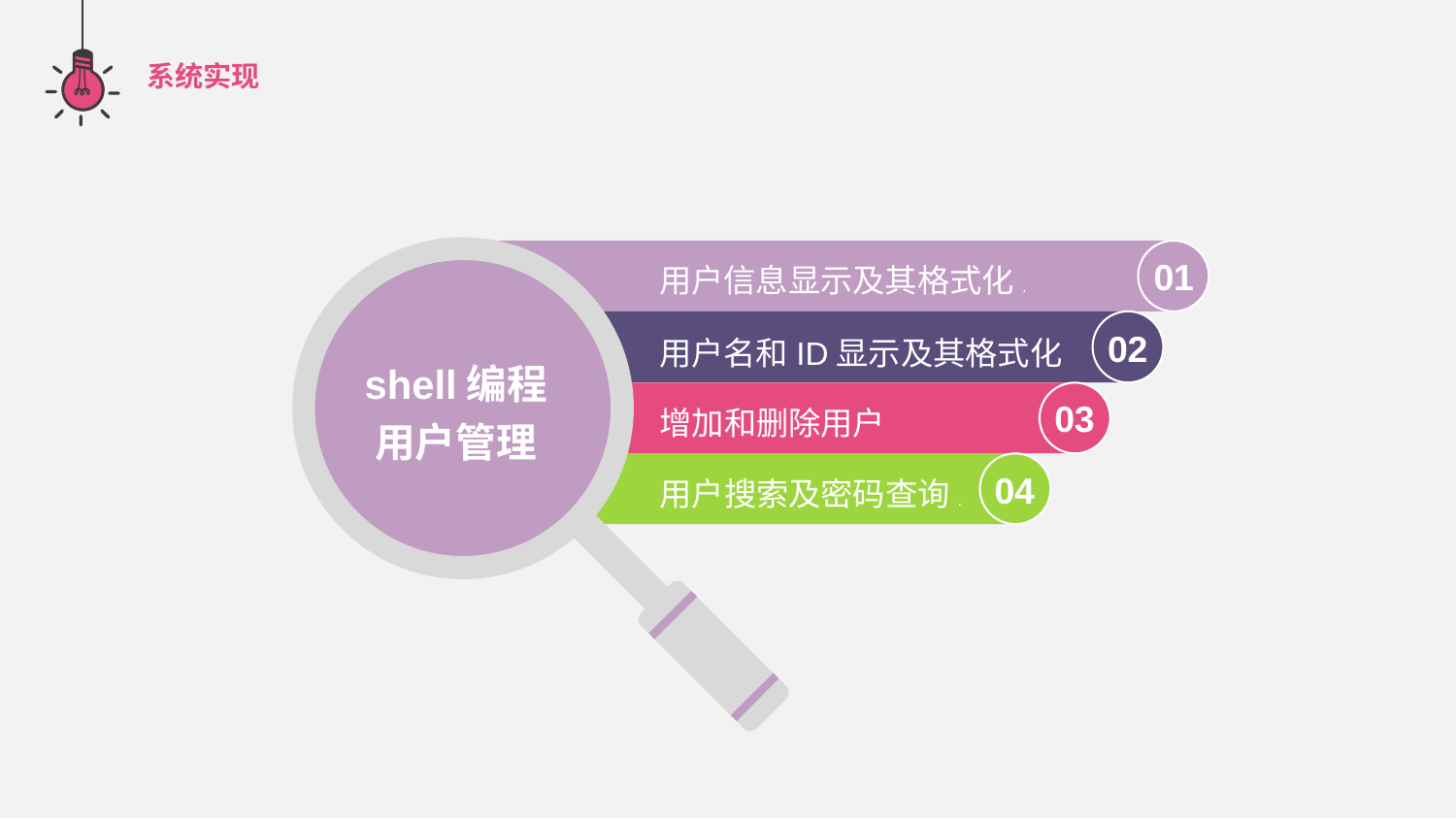

系统实现

01
用户信息显示及其格式化.

02
用户名和ID显示及其格式化
shell编程
用户管理

03
增加和删除用户

04
用户搜索及密码查询.